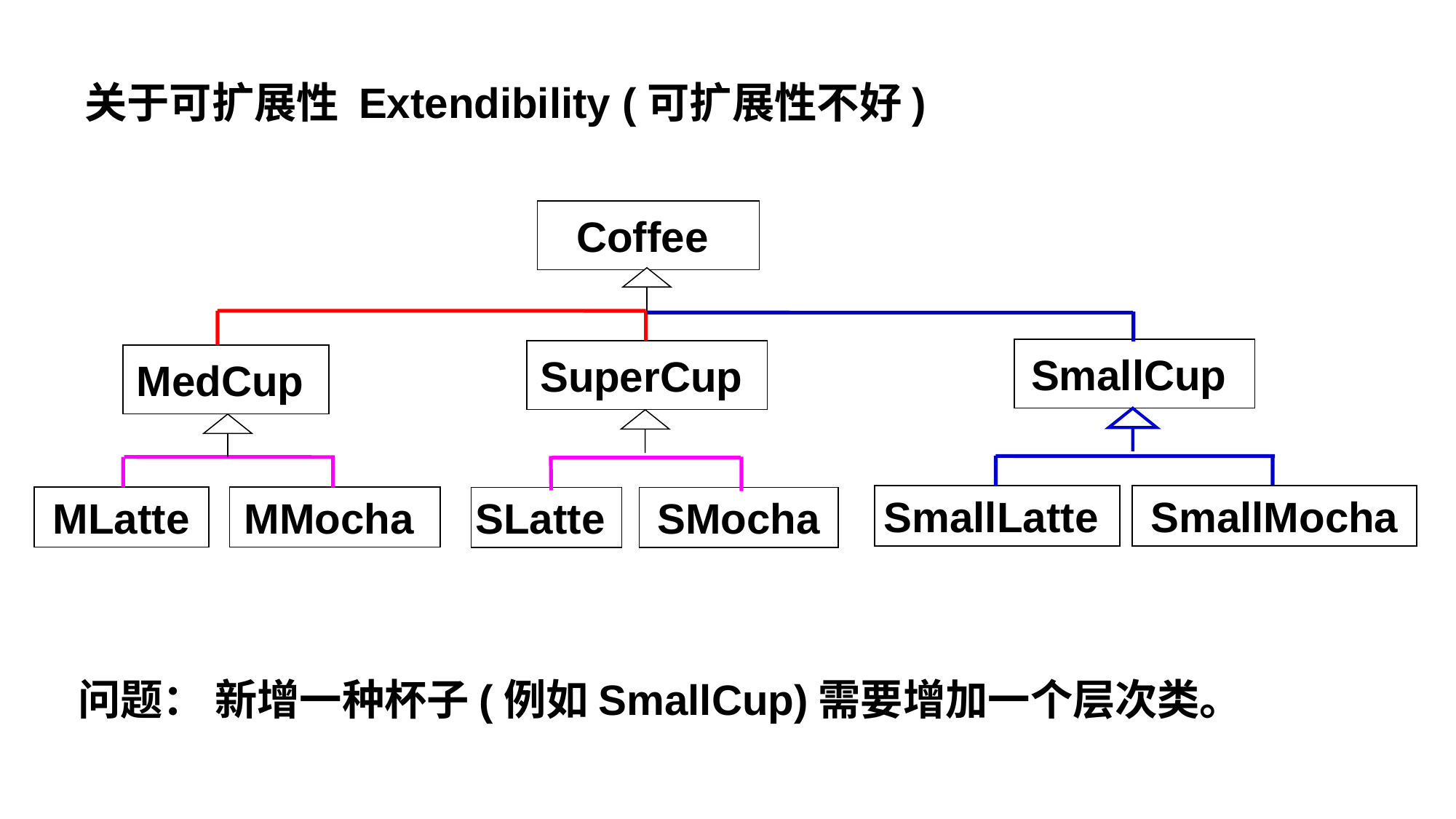

关于可扩展性 Extendibility (可扩展性不好)
Coffee

SmallCup
SuperCup
MedCup

SmallLatte
SmallMocha
  MLatte
MMocha
SLatte
SMocha
问题： 新增一种杯子(例如SmallCup)需要增加一个层次类。